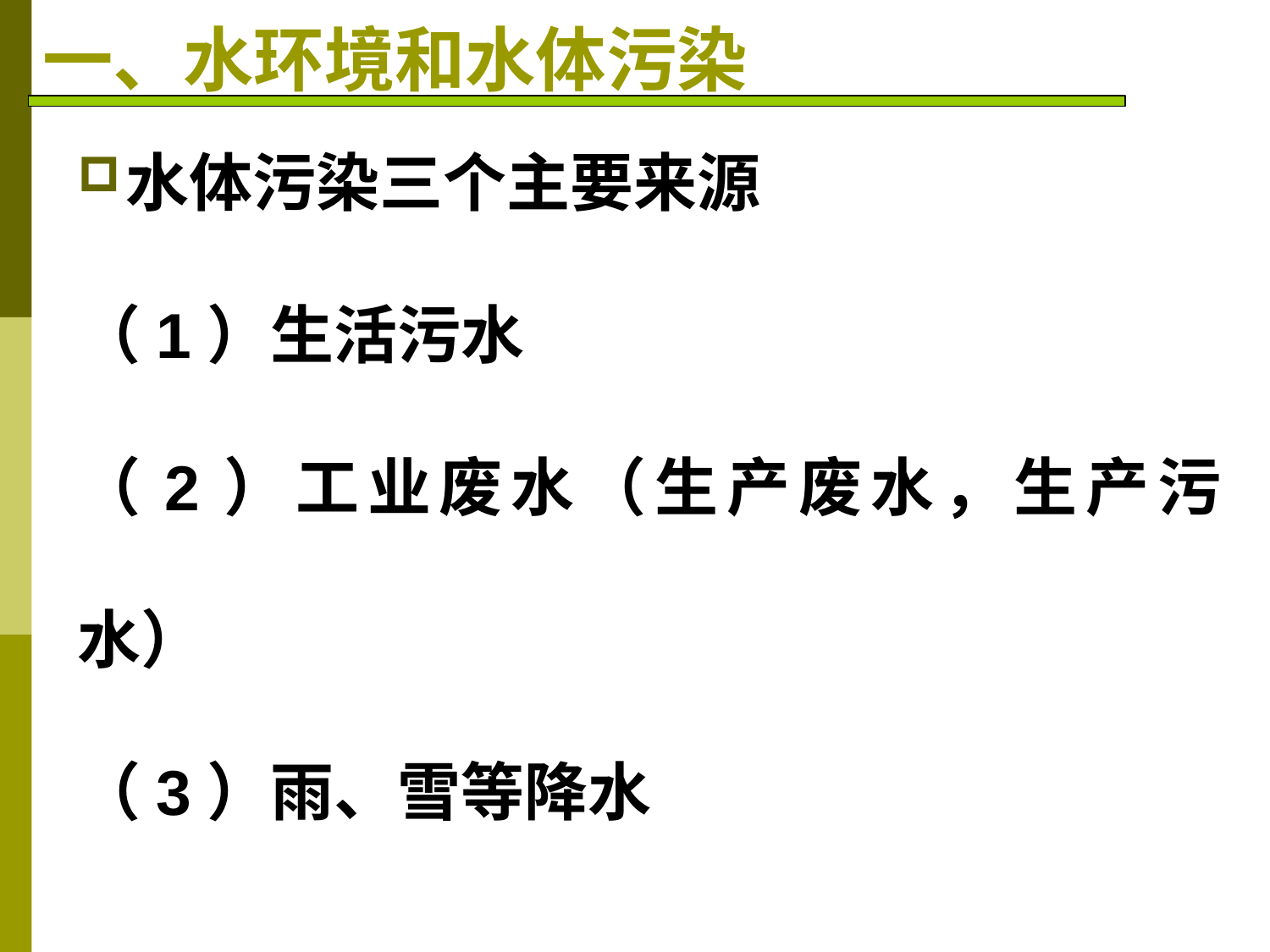

# 一、水环境和水体污染

水体污染三个主要来源
（1）生活污水
（2）工业废水（生产废水，生产污水）
（3）雨、雪等降水